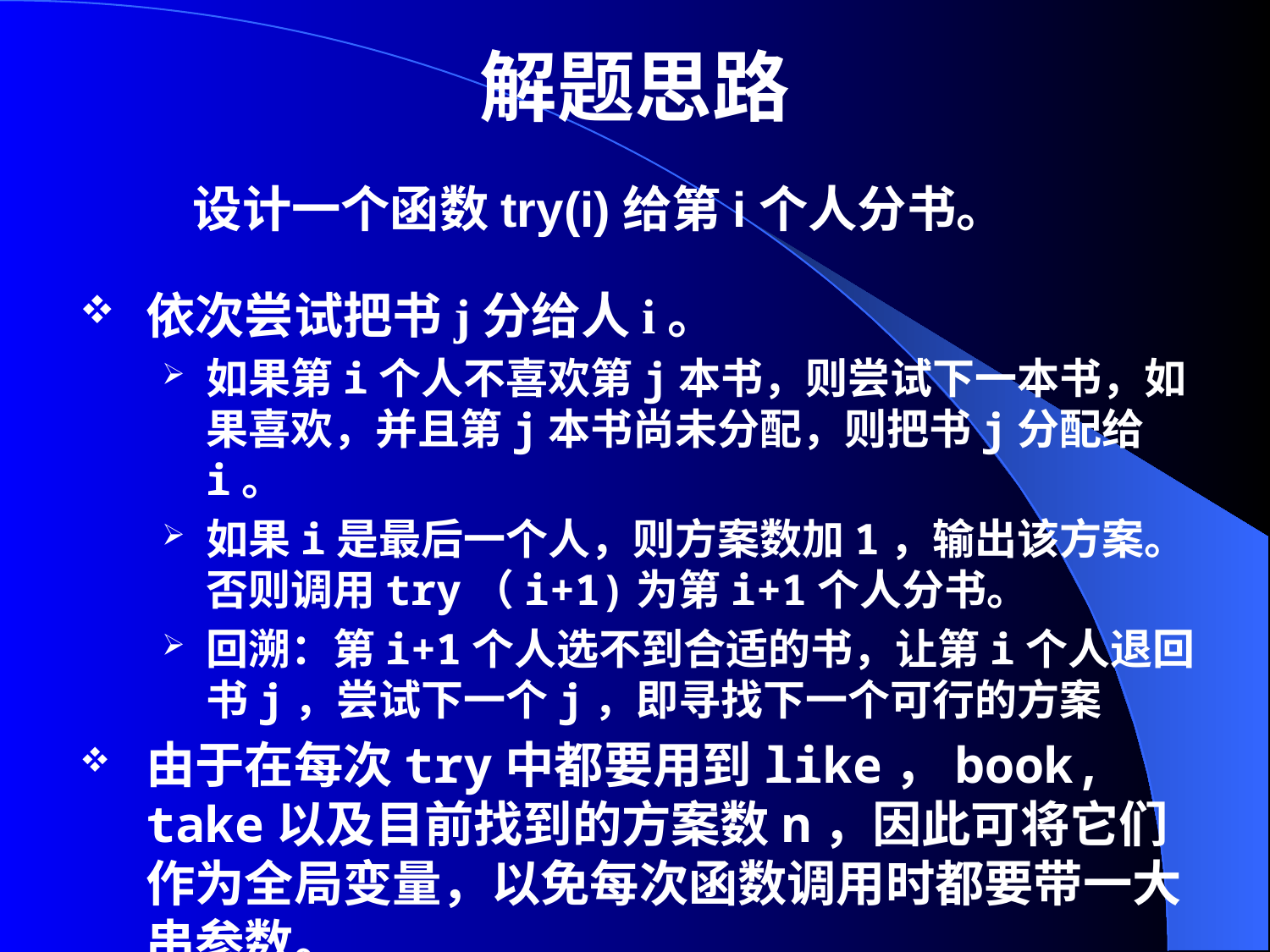

# 解题思路
设计一个函数try(i)给第i个人分书。
依次尝试把书j分给人i。
如果第i个人不喜欢第j本书，则尝试下一本书，如果喜欢，并且第j本书尚未分配，则把书j分配给i。
如果i是最后一个人，则方案数加1，输出该方案。否则调用try（i+1)为第i+1个人分书。
回溯：第i+1个人选不到合适的书，让第i个人退回书j，尝试下一个j，即寻找下一个可行的方案
由于在每次try中都要用到like，book, take以及目前找到的方案数n，因此可将它们作为全局变量，以免每次函数调用时都要带一大串参数。